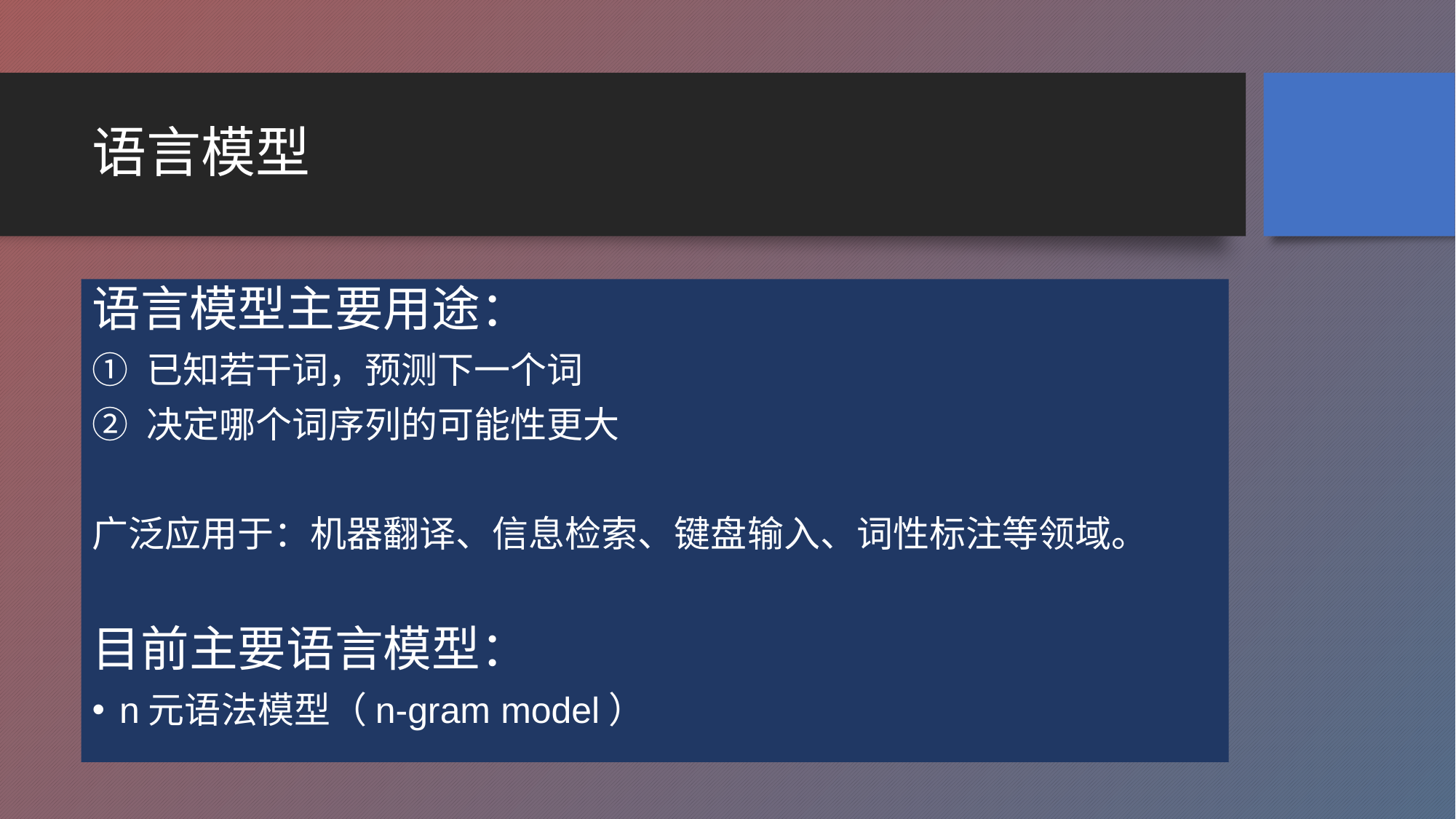

# 语言模型
语言模型主要用途：
已知若干词，预测下一个词
决定哪个词序列的可能性更大

广泛应用于：机器翻译、信息检索、键盘输入、词性标注等领域。

目前主要语言模型：
n元语法模型（n-gram model）